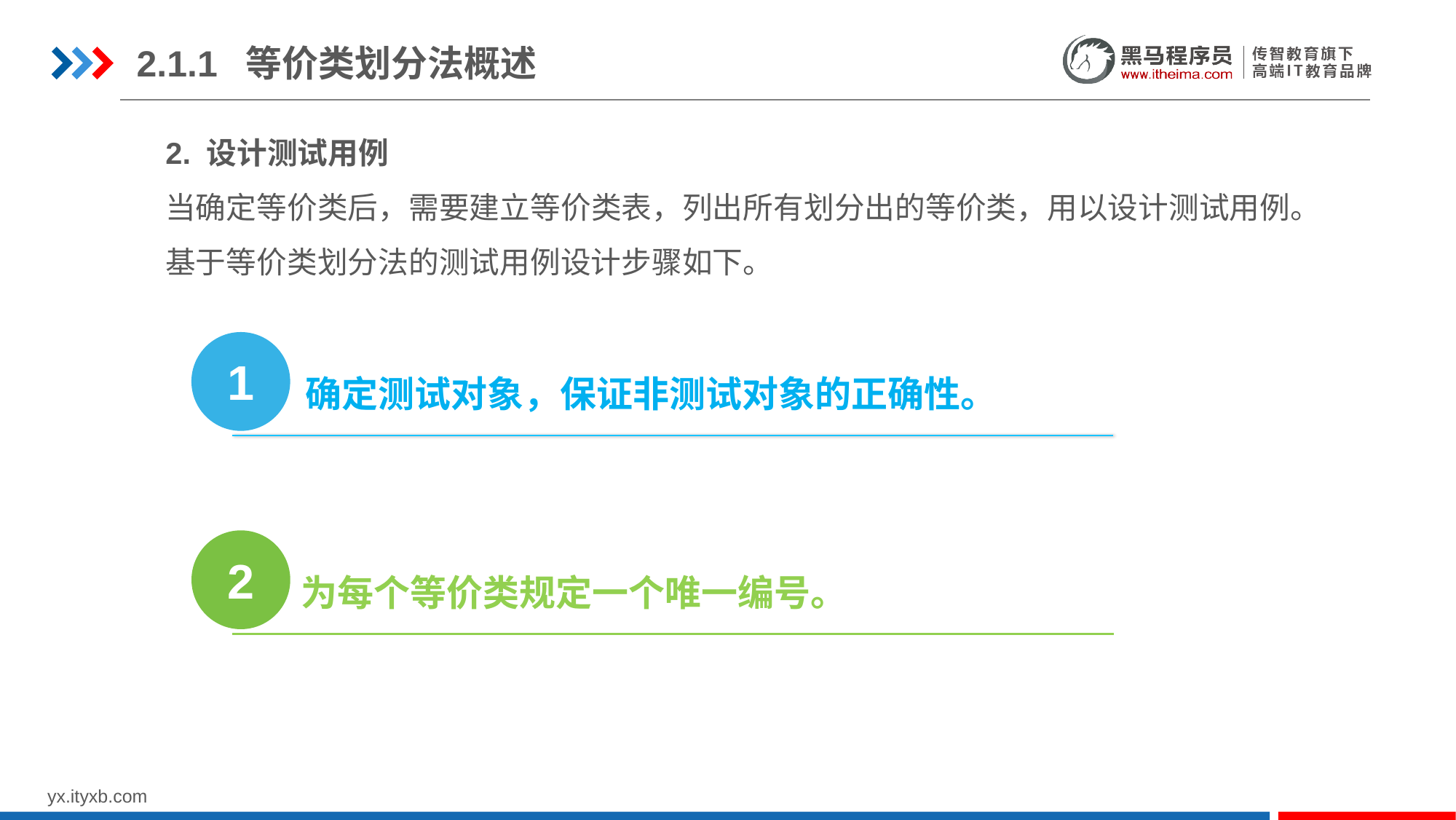

2.1.1	等价类划分法概述
2. 设计测试用例
当确定等价类后，需要建立等价类表，列出所有划分出的等价类，用以设计测试用例。基于等价类划分法的测试用例设计步骤如下。
1
确定测试对象，保证非测试对象的正确性。
2
为每个等价类规定一个唯一编号。